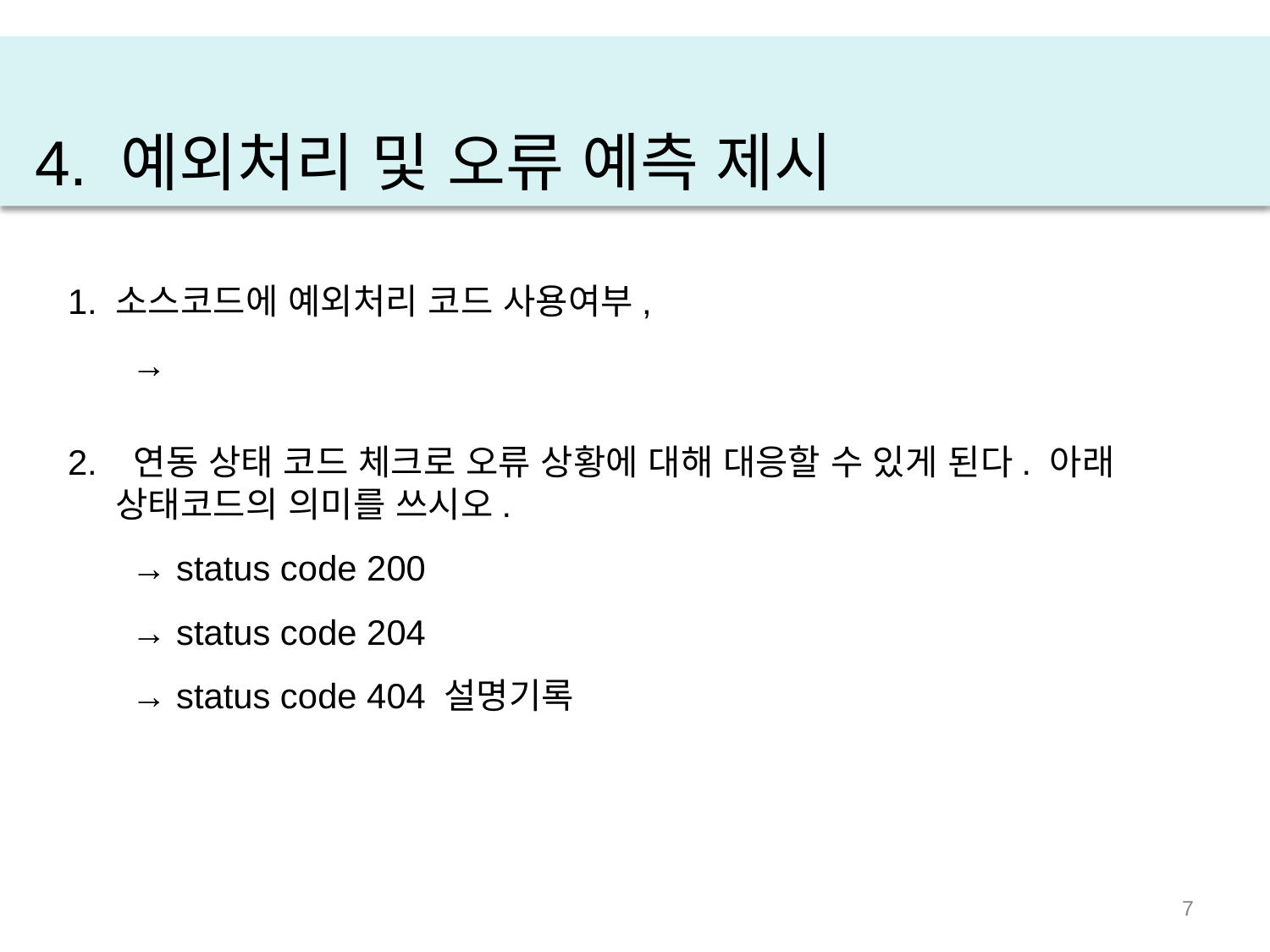

# 4. 예외처리 및 오류 예측 제시
소스코드에 예외처리 코드 사용여부,
→

 연동 상태 코드 체크로 오류 상황에 대해 대응할 수 있게 된다. 아래 상태코드의 의미를 쓰시오.
→ status code 200
→ status code 204
→ status code 404 설명기록
7